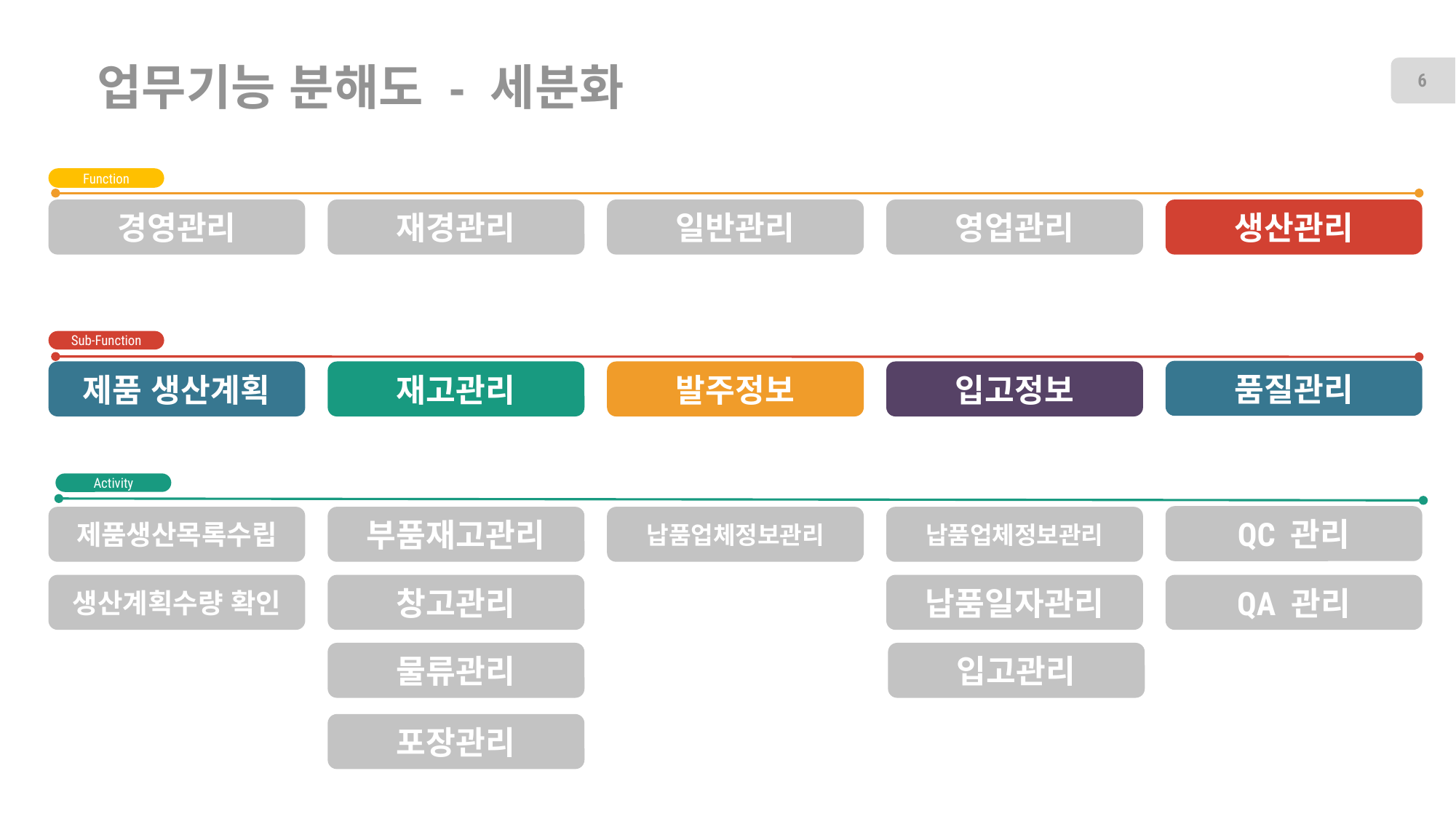

# 업무기능 분해도 - 세분화
6
Function
경영관리
재경관리
일반관리
영업관리
생산관리
Sub-Function
품질관리
제품 생산계획
재고관리
발주정보
입고정보
Activity
QC 관리
제품생산목록수립
부품재고관리
납품업체정보관리
납품업체정보관리
생산계획수량 확인
창고관리
납품일자관리
QA 관리
물류관리
입고관리
포장관리